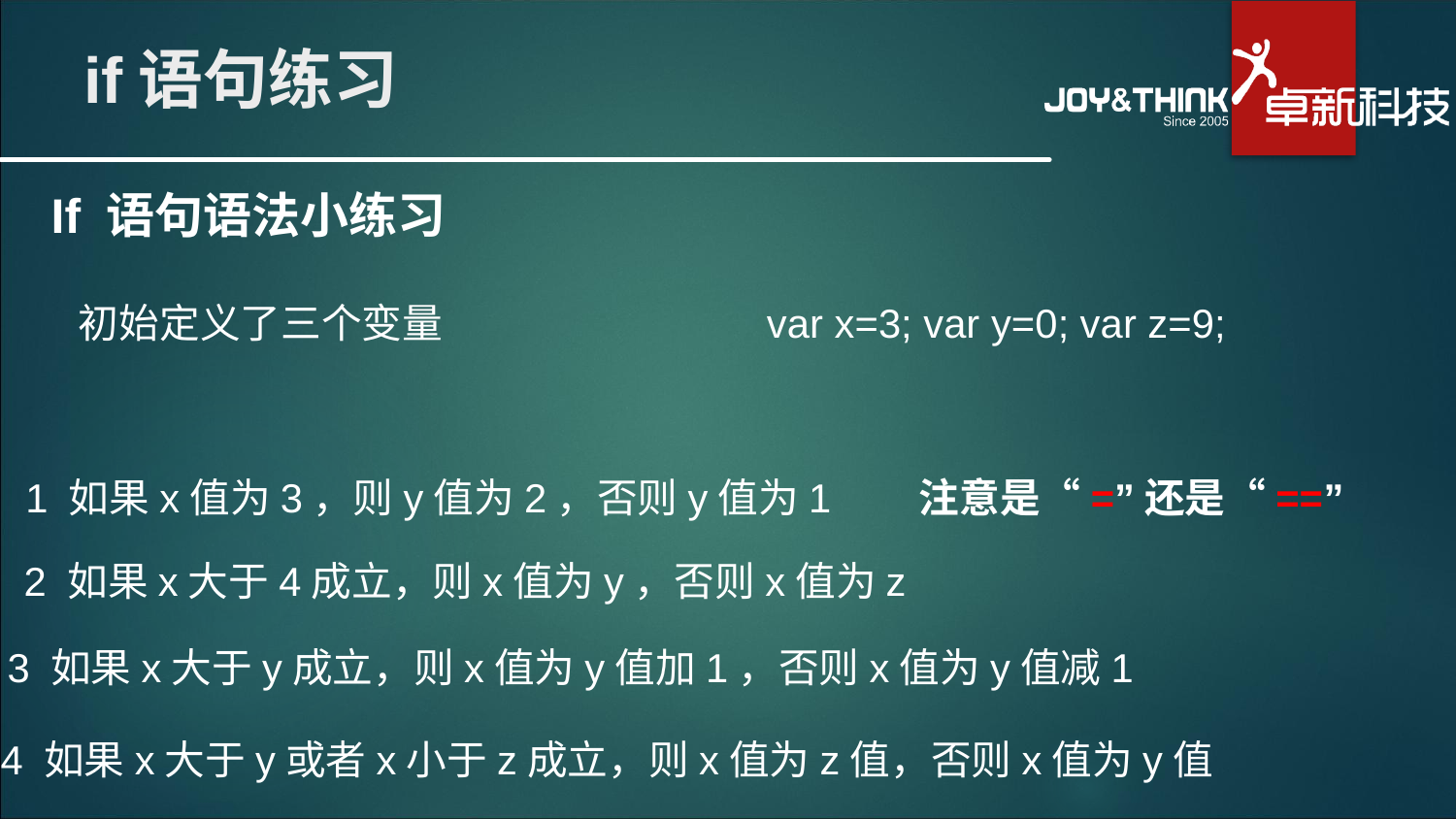

# if语句练习
If 语句语法小练习
初始定义了三个变量
var x=3; var y=0; var z=9;
1 如果x值为3，则y值为2，否则y值为1
注意是“=”还是“==”
2 如果x大于4成立，则x值为y，否则x值为z
3 如果x大于y成立，则x值为y值加1，否则x值为y值减1
4 如果x大于y或者x小于z成立，则x值为z值，否则x值为y值